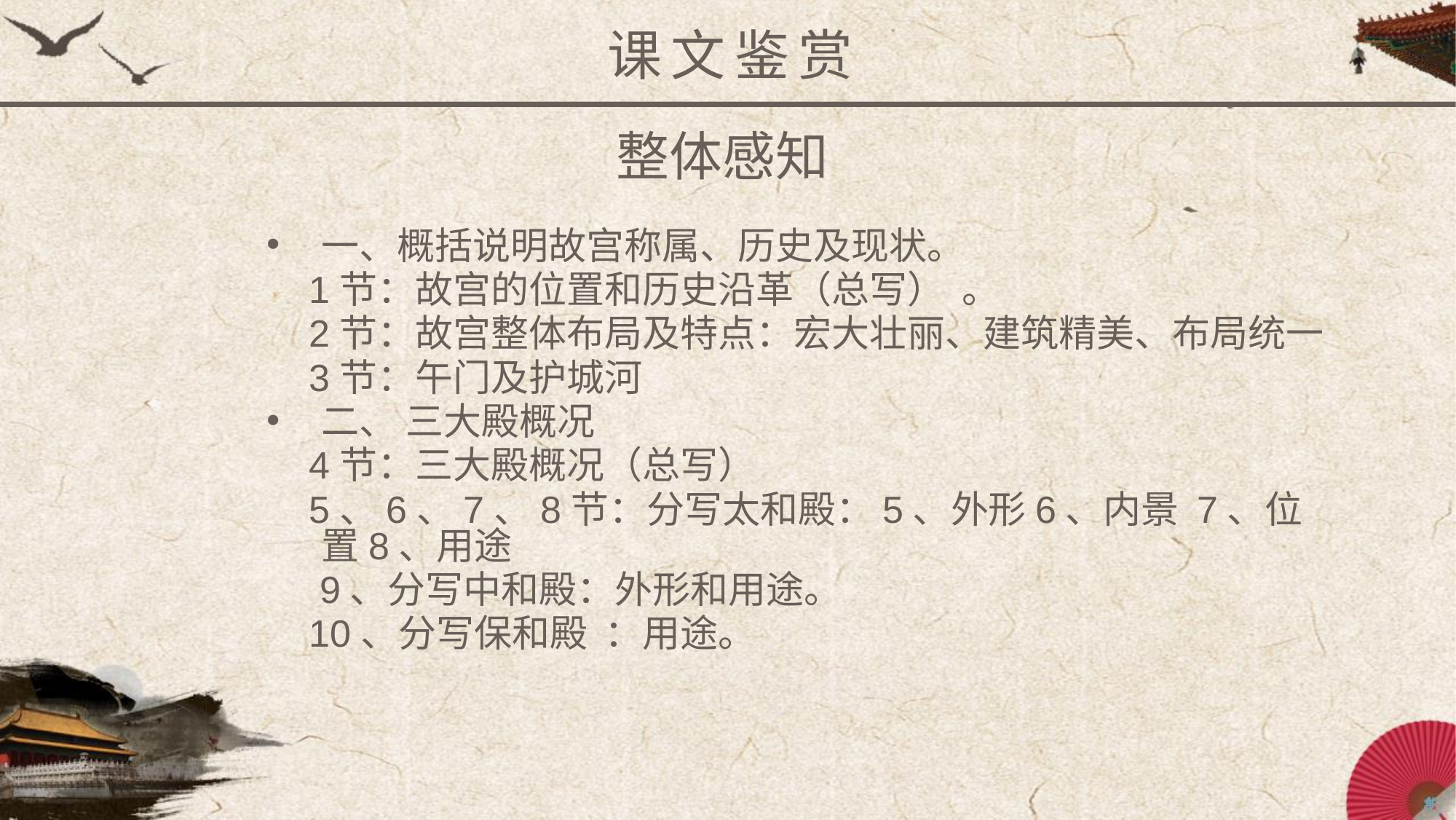

课文鉴赏

整体感知
一、概括说明故宫称属、历史及现状。
    1节：故宫的位置和历史沿革（总写）  。
    2节：故宫整体布局及特点：宏大壮丽、建筑精美、布局统一
    3节：午门及护城河
二、 三大殿概况
    4节：三大殿概况（总写）
    5、6、7、8节：分写太和殿：5、外形6、内景 7、位置8、用途
     9、分写中和殿：外形和用途。
    10、分写保和殿  ：用途。